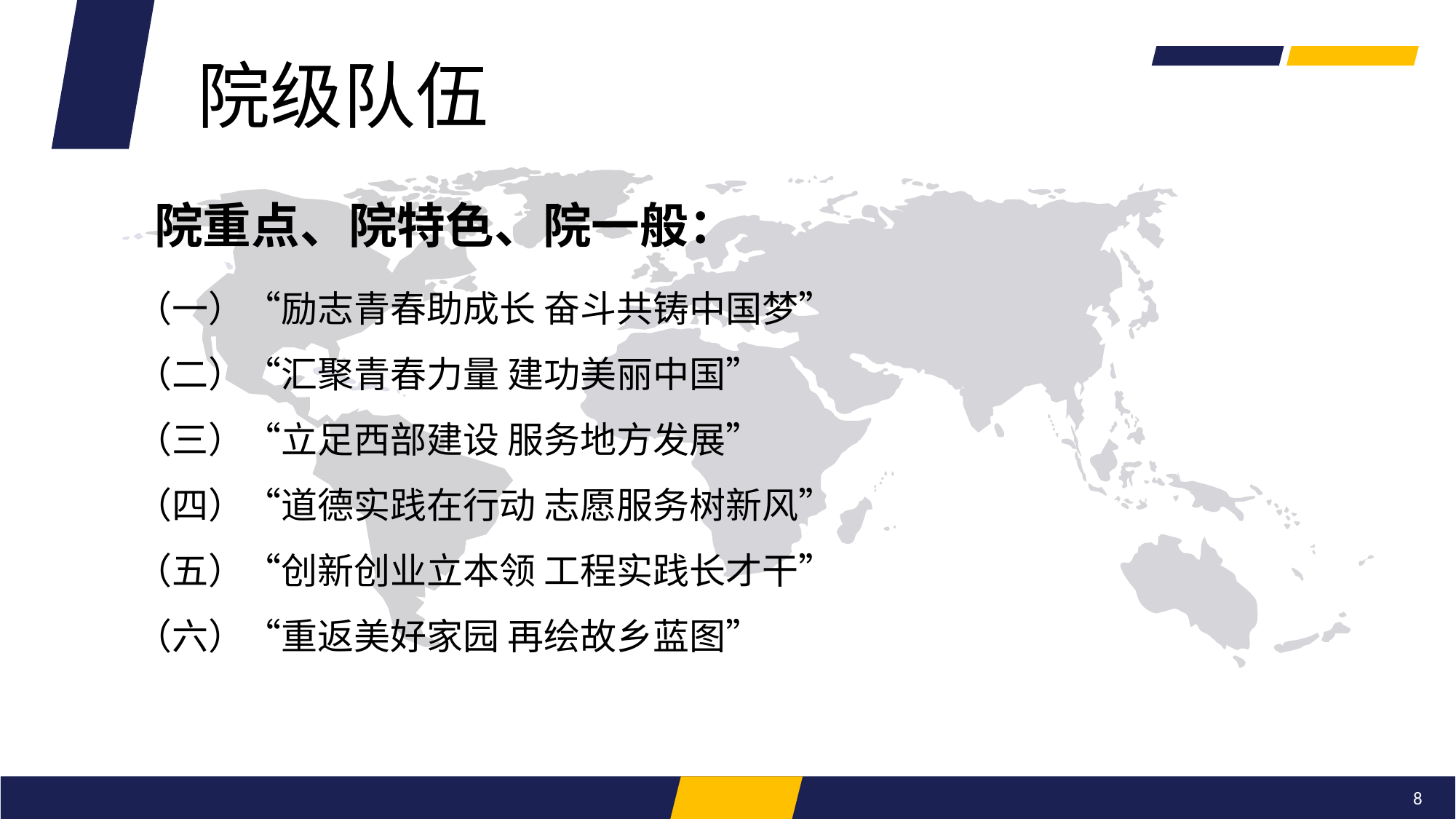

院级队伍

院重点、院特色、院一般：
（一）“励志青春助成长 奋斗共铸中国梦”
（二）“汇聚青春力量 建功美丽中国”
（三）“立足西部建设 服务地方发展”
（四）“道德实践在行动 志愿服务树新风”
（五）“创新创业立本领 工程实践长才干”
（六）“重返美好家园 再绘故乡蓝图”

8